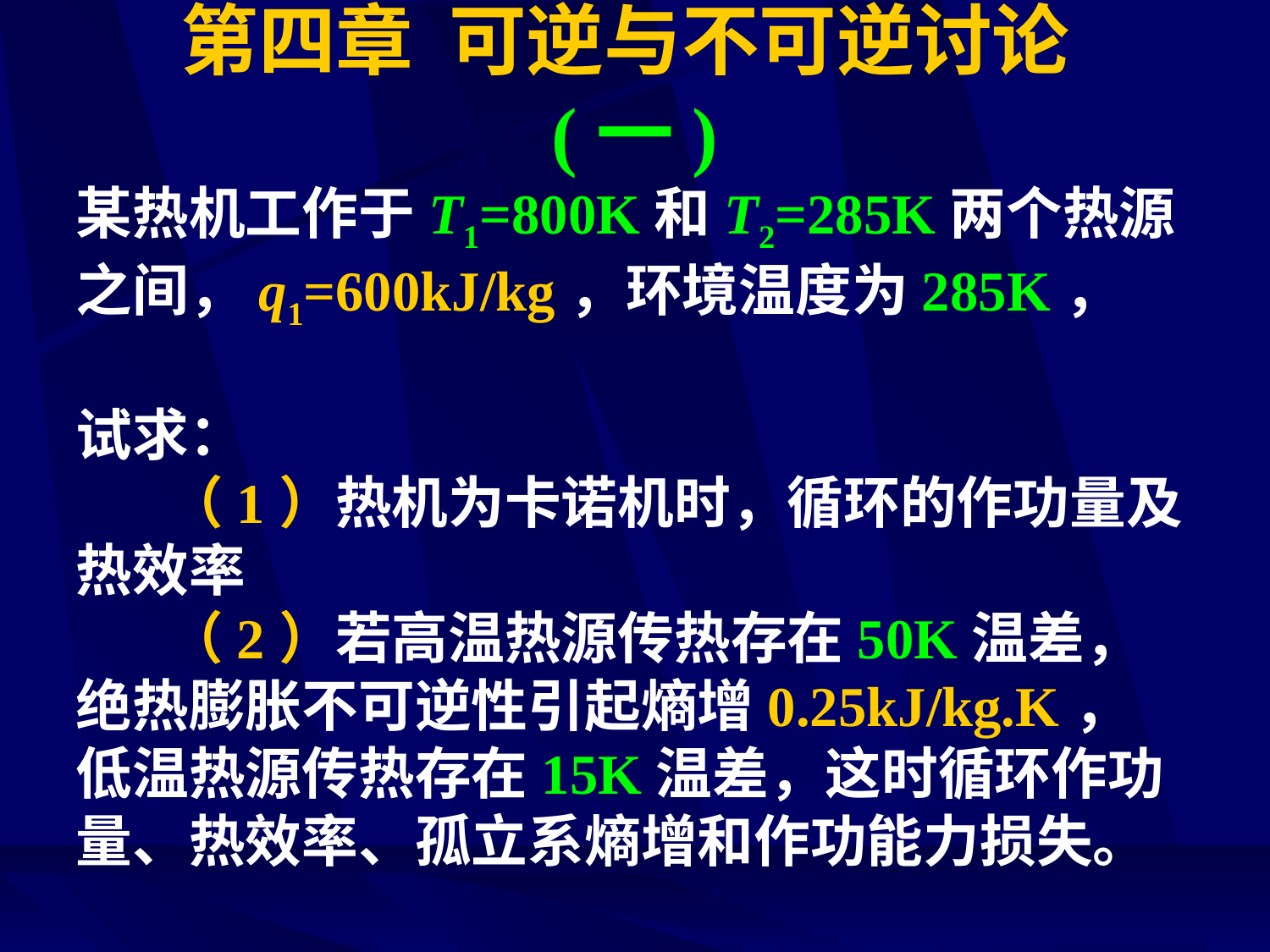

# 第四章  可逆与不可逆讨论(一)
某热机工作于T1=800K和T2=285K两个热源之间，q1=600kJ/kg，环境温度为285K，

试求：
      （1）热机为卡诺机时，循环的作功量及热效率
      （2）若高温热源传热存在50K温差，绝热膨胀不可逆性引起熵增0.25kJ/kg.K，低温热源传热存在15K温差，这时循环作功量、热效率、孤立系熵增和作功能力损失。